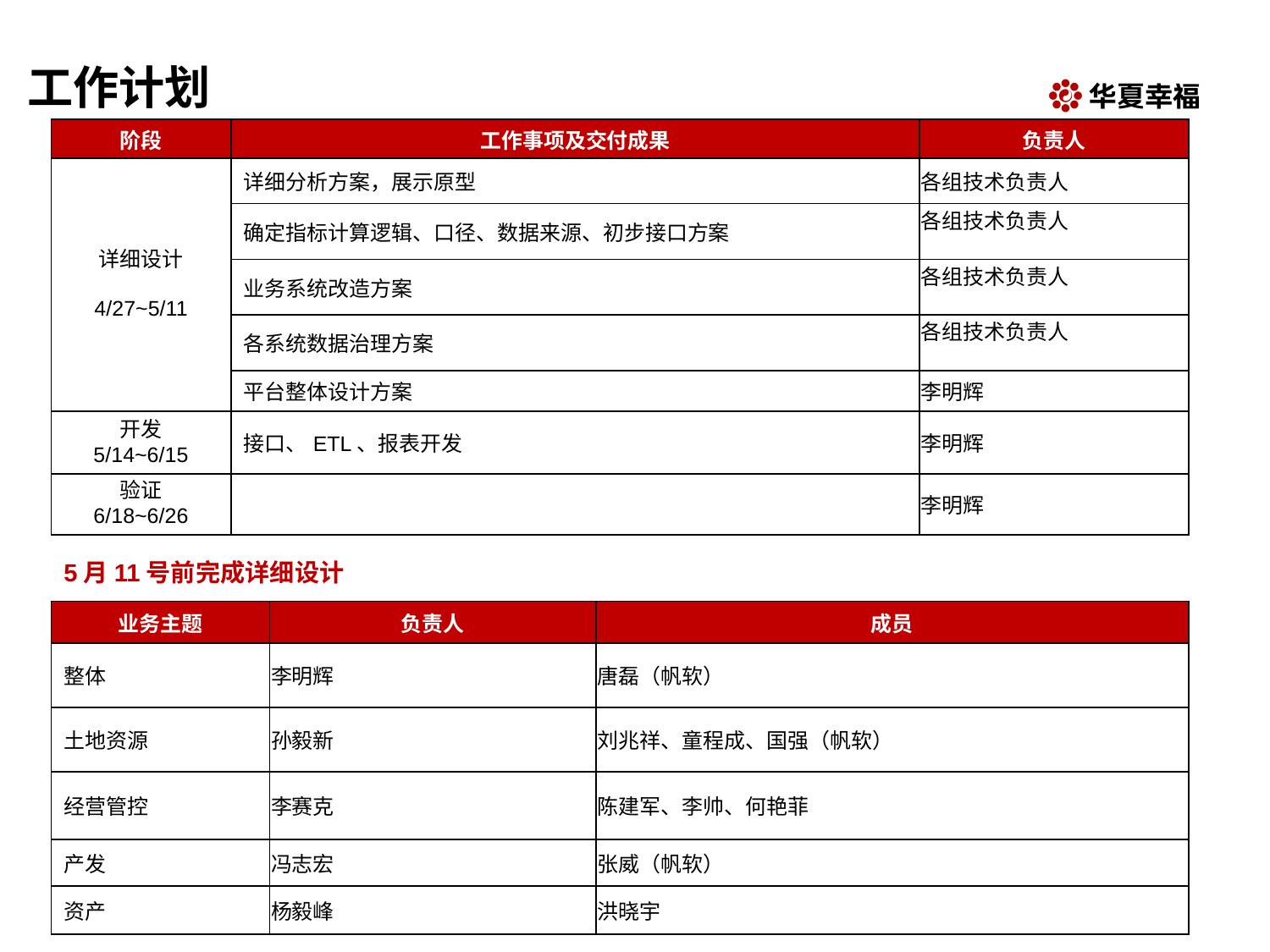

# 工作计划
| 阶段 | 工作事项及交付成果 | 负责人 |
| --- | --- | --- |
| 详细设计 4/27~5/11 | 详细分析方案，展示原型 | 各组技术负责人 |
|  | 确定指标计算逻辑、口径、数据来源、初步接口方案 | 各组技术负责人 |
|  | 业务系统改造方案 | 各组技术负责人 |
|  | 各系统数据治理方案 | 各组技术负责人 |
|  | 平台整体设计方案 | 李明辉 |
| 开发 5/14~6/15 | 接口、ETL、报表开发 | 李明辉 |
| 验证 6/18~6/26 |  | 李明辉 |
5月11号前完成详细设计
| 业务主题 | 负责人 | 成员 |
| --- | --- | --- |
| 整体 | 李明辉 | 唐磊（帆软） |
| 土地资源 | 孙毅新 | 刘兆祥、童程成、国强（帆软） |
| 经营管控 | 李赛克 | 陈建军、李帅、何艳菲 |
| 产发 | 冯志宏 | 张威（帆软） |
| 资产 | 杨毅峰 | 洪晓宇 |